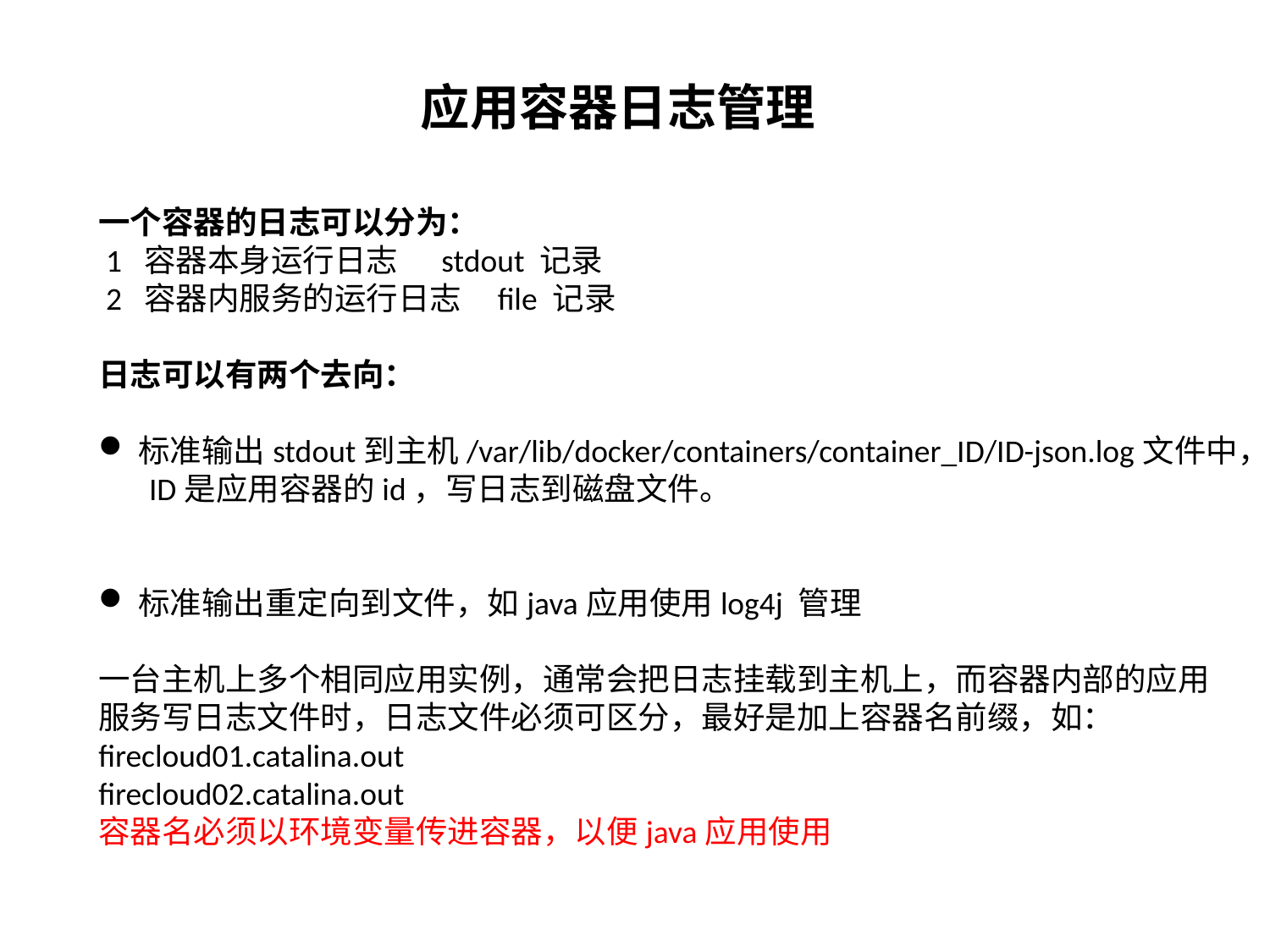

应用容器日志管理
一个容器的日志可以分为：
 1  容器本身运行日志     stdout 记录
 2  容器内服务的运行日志    file 记录

日志可以有两个去向：

标准输出stdout到主机/var/lib/docker/containers/container_ID/ID-json.log文件中，
       ID是应用容器的id，写日志到磁盘文件。

标准输出重定向到文件，如java应用使用log4j 管理

一台主机上多个相同应用实例，通常会把日志挂载到主机上，而容器内部的应用
服务写日志文件时，日志文件必须可区分，最好是加上容器名前缀，如：
firecloud01.catalina.out
firecloud02.catalina.out
容器名必须以环境变量传进容器，以便java应用使用